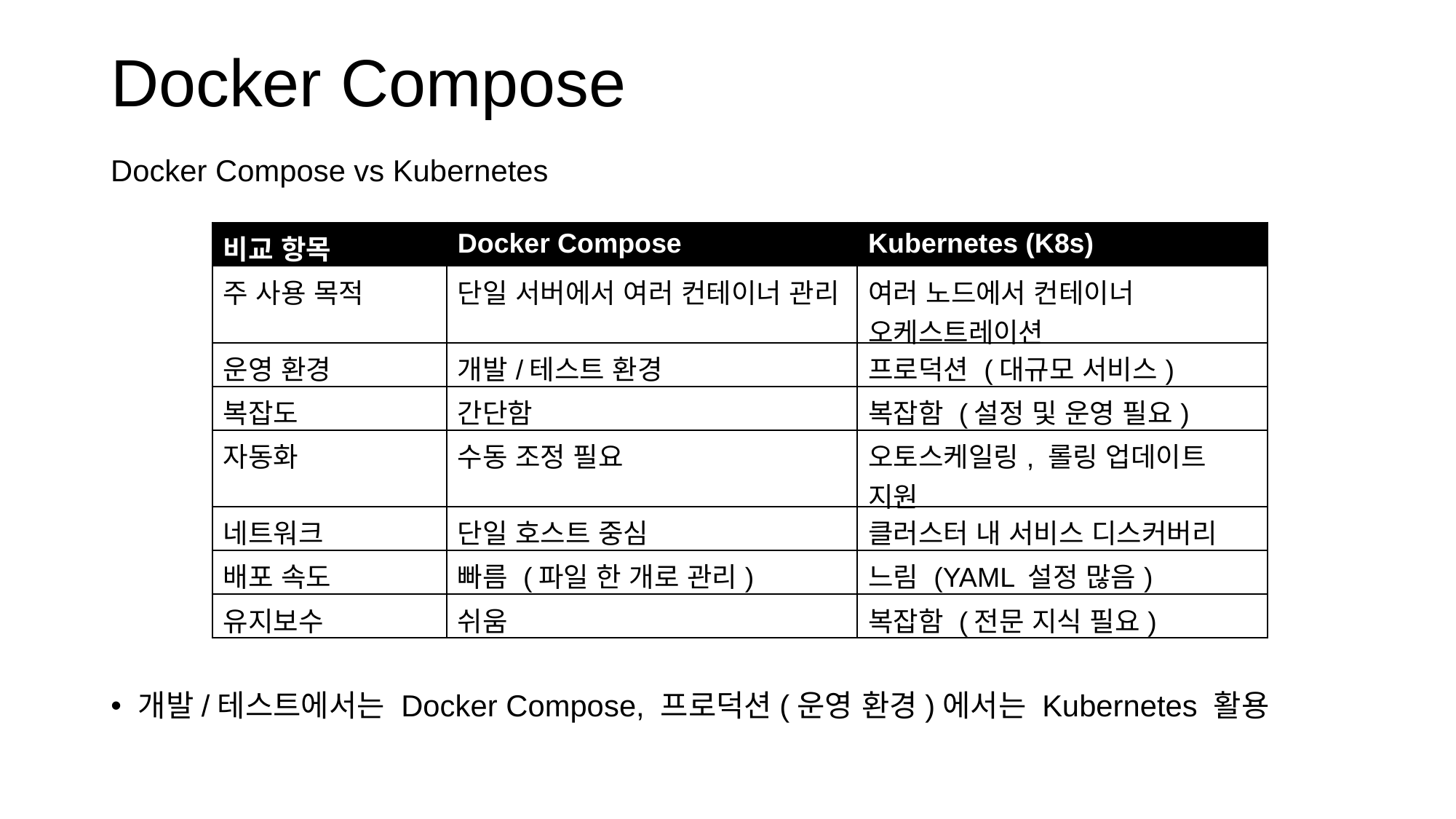

Docker Compose
Docker Compose vs Kubernetes
| 비교 항목 | Docker Compose | Kubernetes (K8s) |
| --- | --- | --- |
| 주 사용 목적 | 단일 서버에서 여러 컨테이너 관리 | 여러 노드에서 컨테이너 오케스트레이션 |
| 운영 환경 | 개발/테스트 환경 | 프로덕션 (대규모 서비스) |
| 복잡도 | 간단함 | 복잡함 (설정 및 운영 필요) |
| 자동화 | 수동 조정 필요 | 오토스케일링, 롤링 업데이트 지원 |
| 네트워크 | 단일 호스트 중심 | 클러스터 내 서비스 디스커버리 |
| 배포 속도 | 빠름 (파일 한 개로 관리) | 느림 (YAML 설정 많음) |
| 유지보수 | 쉬움 | 복잡함 (전문 지식 필요) |
개발/테스트에서는 Docker Compose, 프로덕션(운영 환경)에서는 Kubernetes 활용